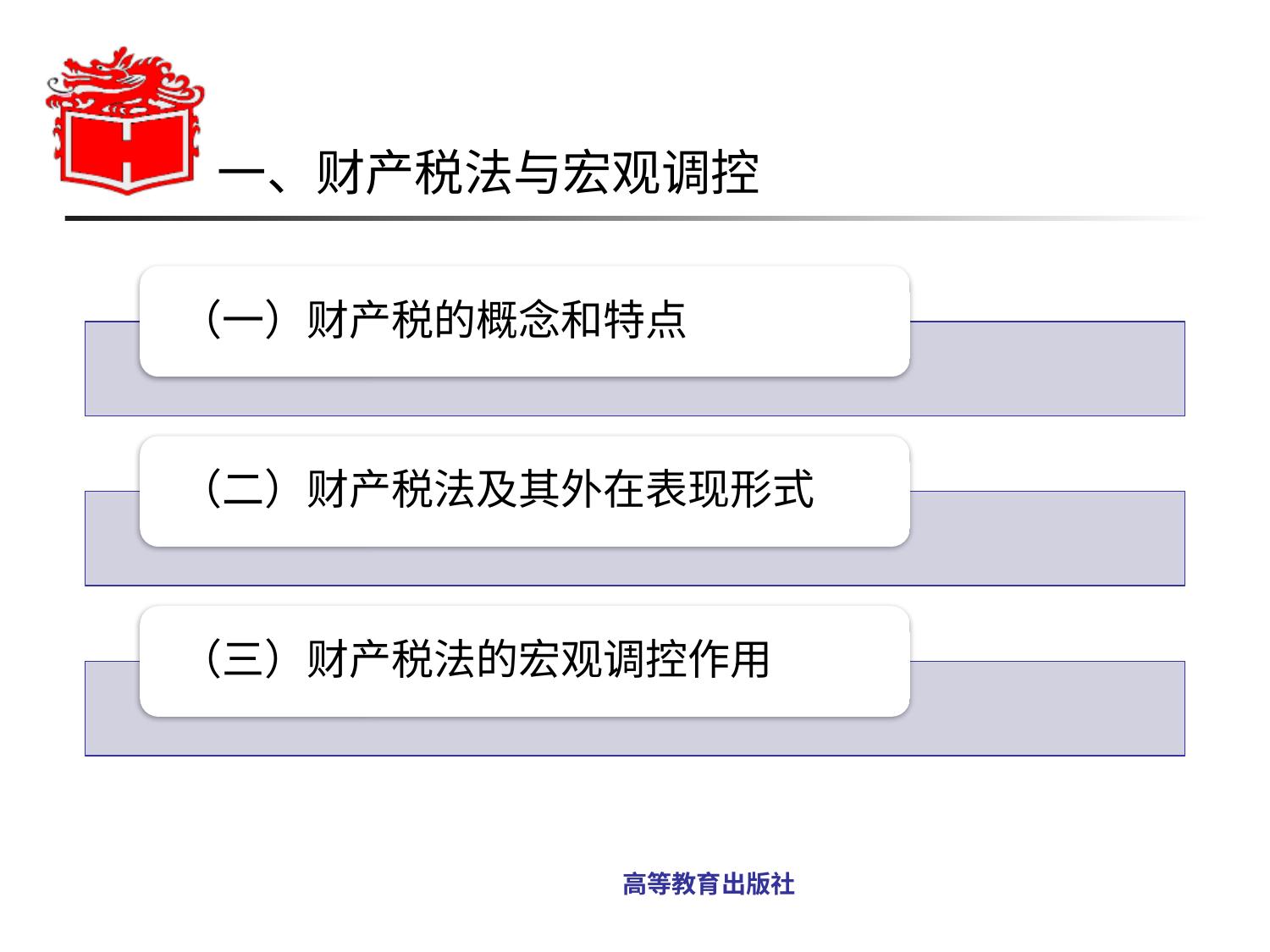

一、财产税法与宏观调控
（一）财产税的概念和特点
（二）财产税法及其外在表现形式
（三）财产税法的宏观调控作用

高等教育出版社